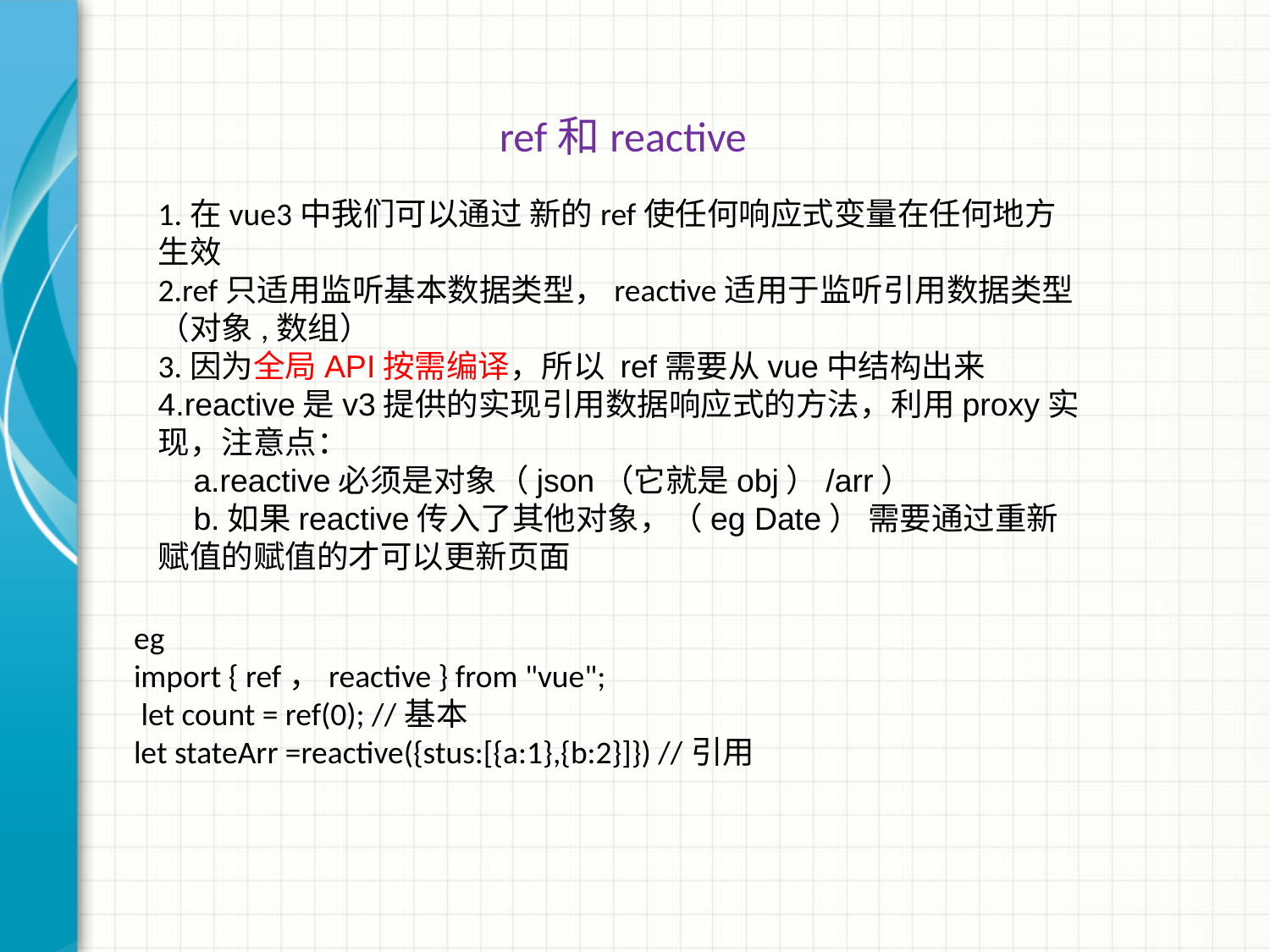

ref和reactive
1.在vue3中我们可以通过 新的ref使任何响应式变量在任何地方生效
2.ref只适用监听基本数据类型，reactive适用于监听引用数据类型（对象,数组）
3.因为全局API按需编译，所以 ref需要从vue中结构出来
4.reactive是v3提供的实现引用数据响应式的方法，利用proxy实现，注意点：
    a.reactive必须是对象（json（它就是obj）/arr）
    b.如果reactive传入了其他对象，（eg Date） 需要通过重新赋值的赋值的才可以更新页面
eg
import { ref，reactive } from "vue";
 let count = ref(0); //基本
let stateArr =reactive({stus:[{a:1},{b:2}]}) //引用